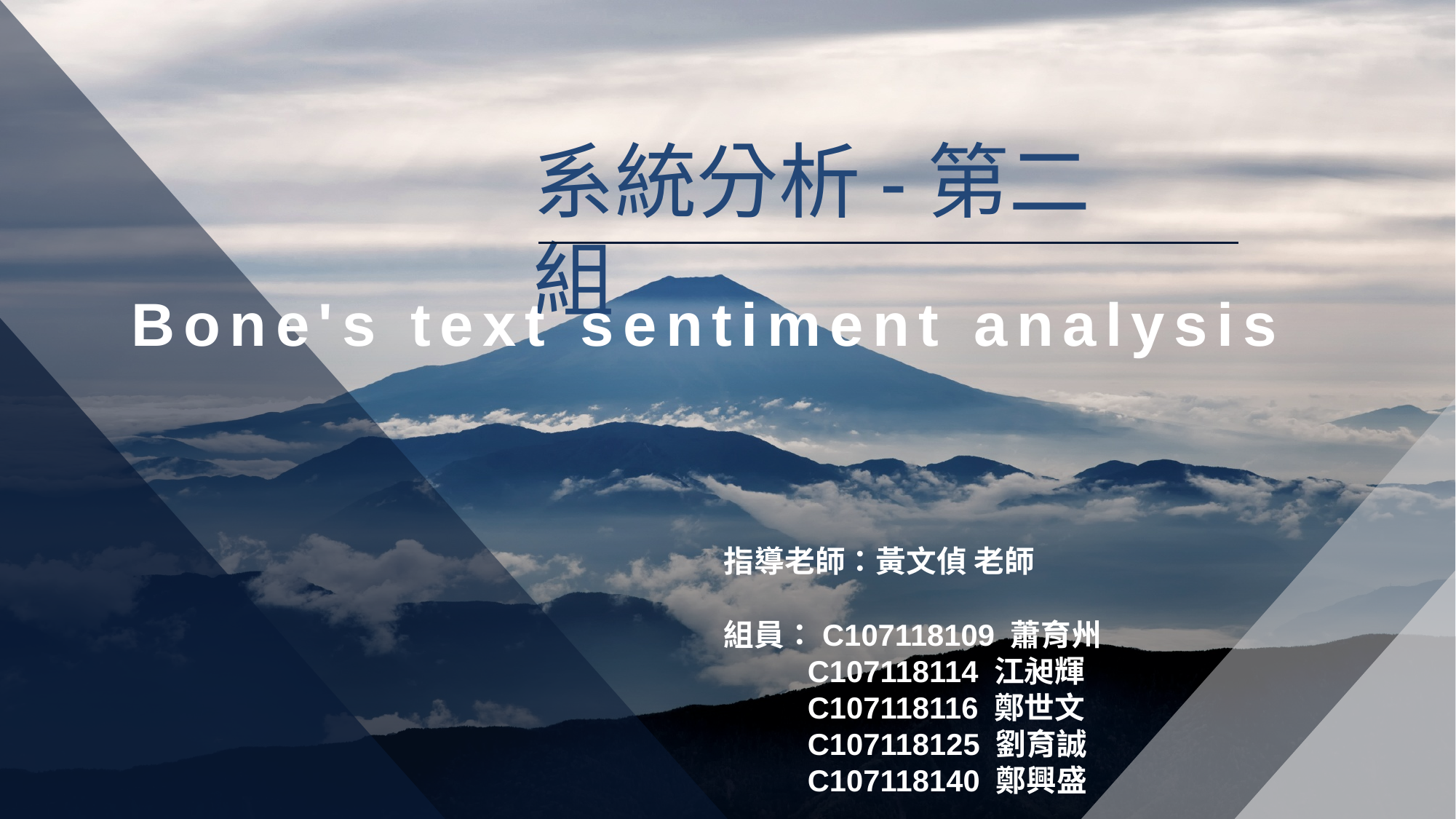

系統分析-第二組

Bone's text sentiment analysis

指導老師：黃文偵 老師

組員：C107118109 蕭育州
          C107118114 江昶輝
          C107118116 鄭世文
          C107118125 劉育誠
          C107118140 鄭興盛